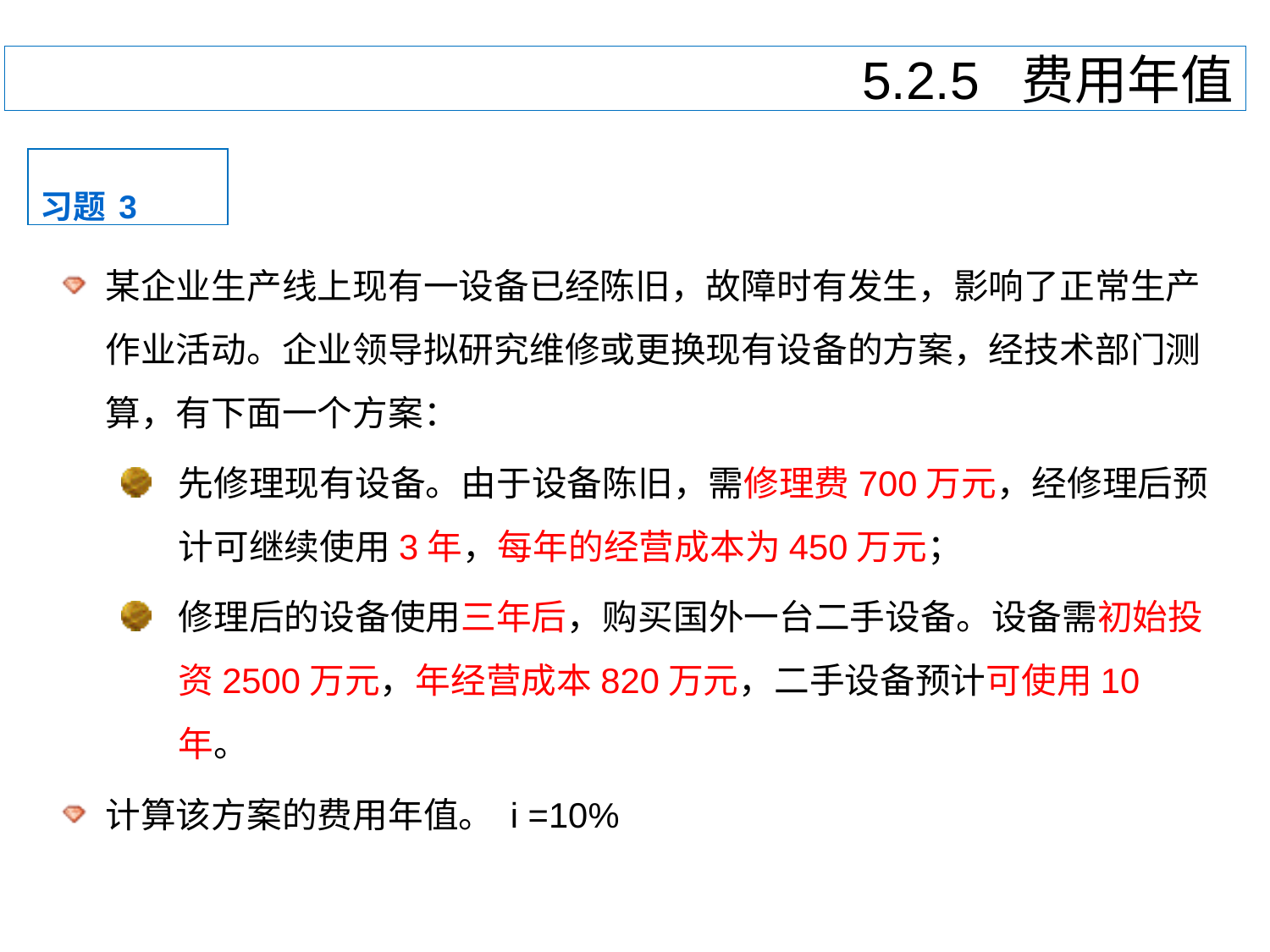

20
# 5.2.5  费用年值
习题3
某企业生产线上现有一设备已经陈旧，故障时有发生，影响了正常生产作业活动。企业领导拟研究维修或更换现有设备的方案，经技术部门测算，有下面一个方案：
先修理现有设备。由于设备陈旧，需修理费700万元，经修理后预计可继续使用3年，每年的经营成本为450万元；
修理后的设备使用三年后，购买国外一台二手设备。设备需初始投资2500万元，年经营成本820万元，二手设备预计可使用10年。
计算该方案的费用年值。 i =10%